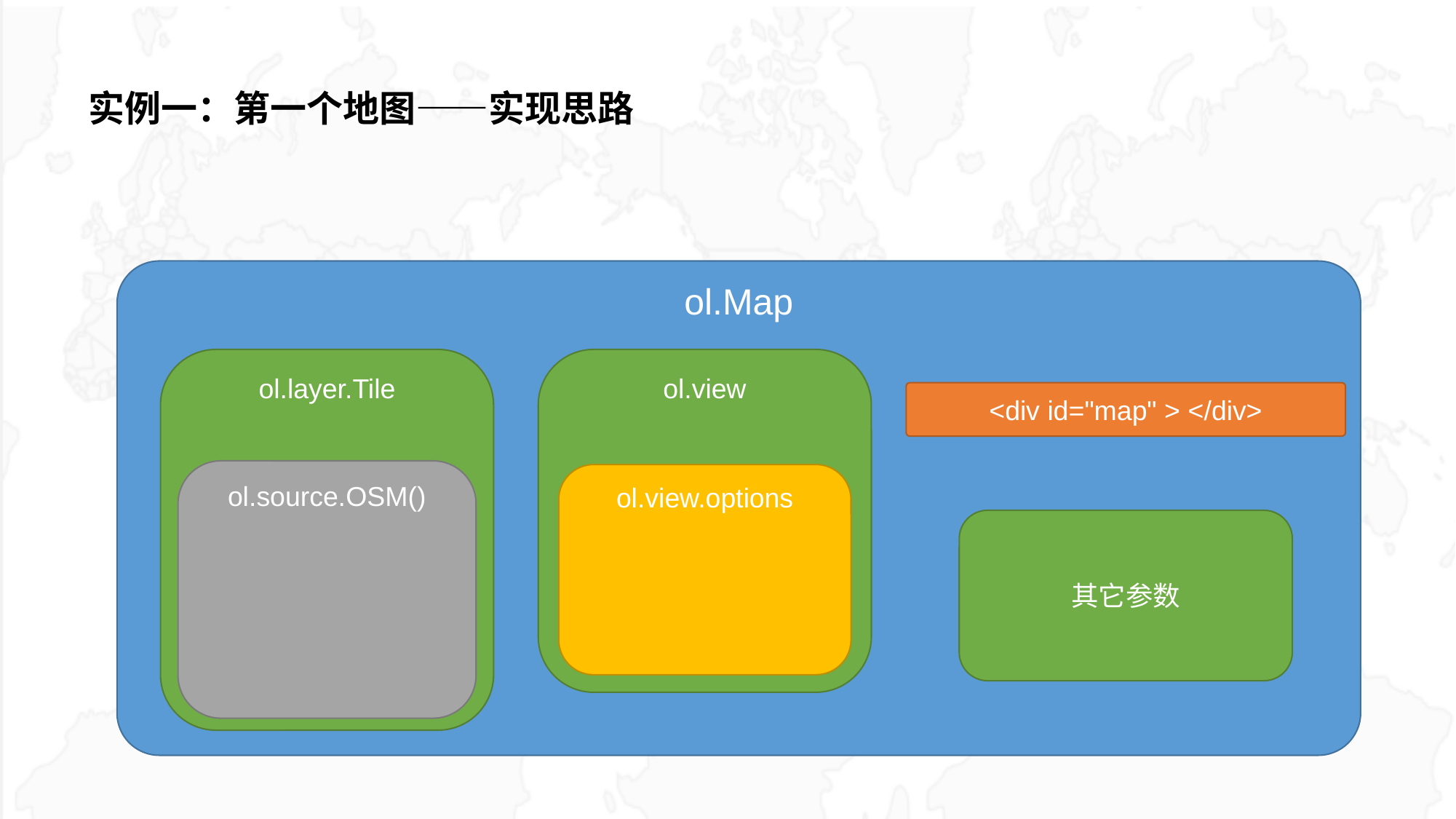

# 实例一：第一个地图——实现思路
ol.Map
ol.layer.Tile
ol.view
<div id="map" > </div>
ol.view.options
ol.source.OSM()
ol.view.options
其它参数